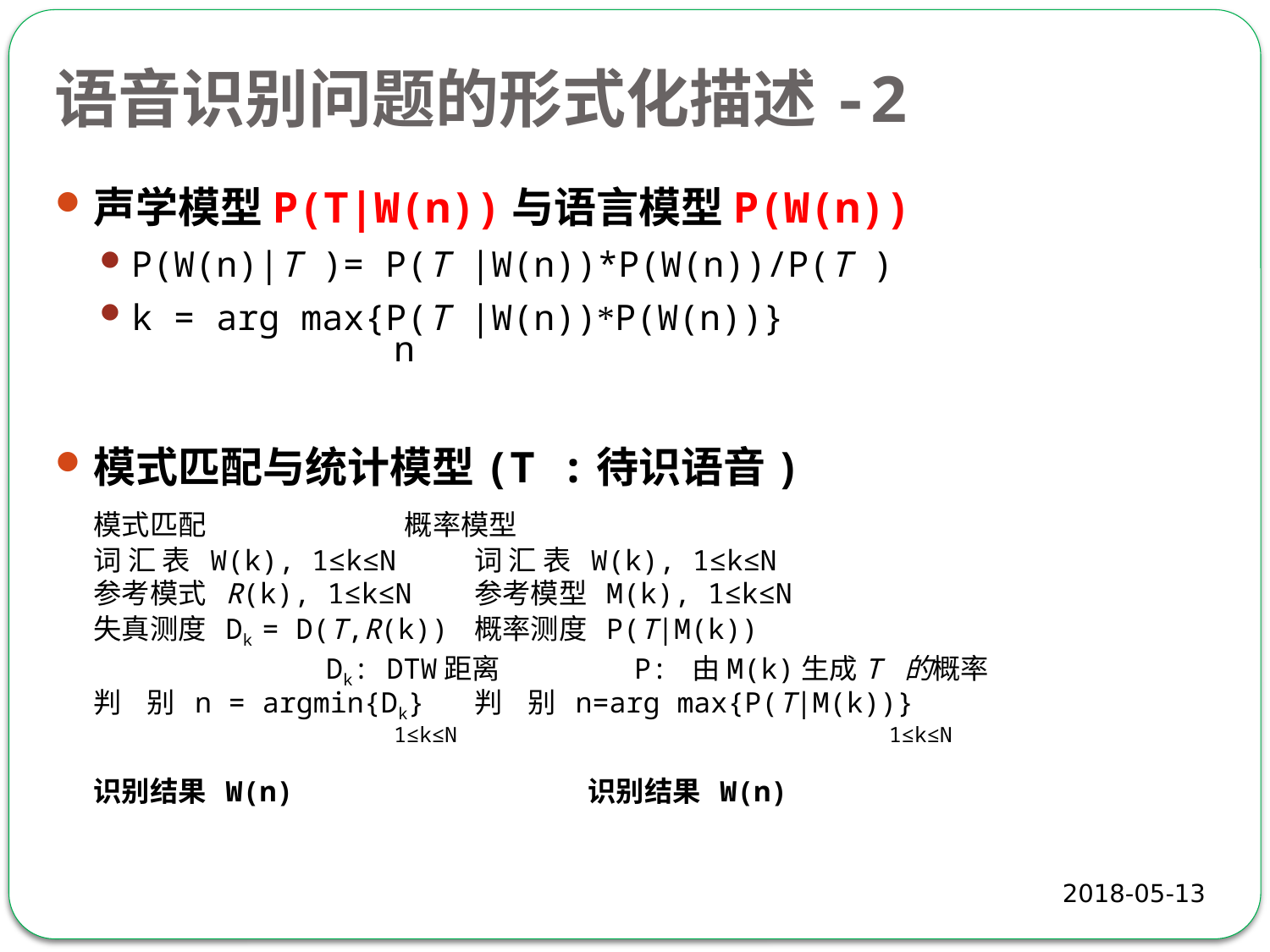

# 语音识别问题的形式化描述-2
声学模型P(T|W(n))与语言模型P(W(n))
P(W(n)|T )= P(T |W(n))*P(W(n))/P(T )
k = arg max{P(T |W(n))*P(W(n))}
                n

模式匹配与统计模型(T :待识语音)
     模式匹配		         概率模型
     词 汇 表  W(k), 1≤k≤N	词 汇 表  W(k), 1≤k≤N
     参考模式  R(k), 1≤k≤N	参考模型  M(k), 1≤k≤N
     失真测度  Dk = D(T,R(k))	概率测度  P(T|M(k))
                Dk: DTW距离                    P: 由M(k)生成T 的概率
     判    别  n = argmin{Dk}	判    别  n=arg max{P(T|M(k))}
                    1≤k≤N                                  1≤k≤N

     识别结果  W(n)                 识别结果  W(n)
2018-05-13